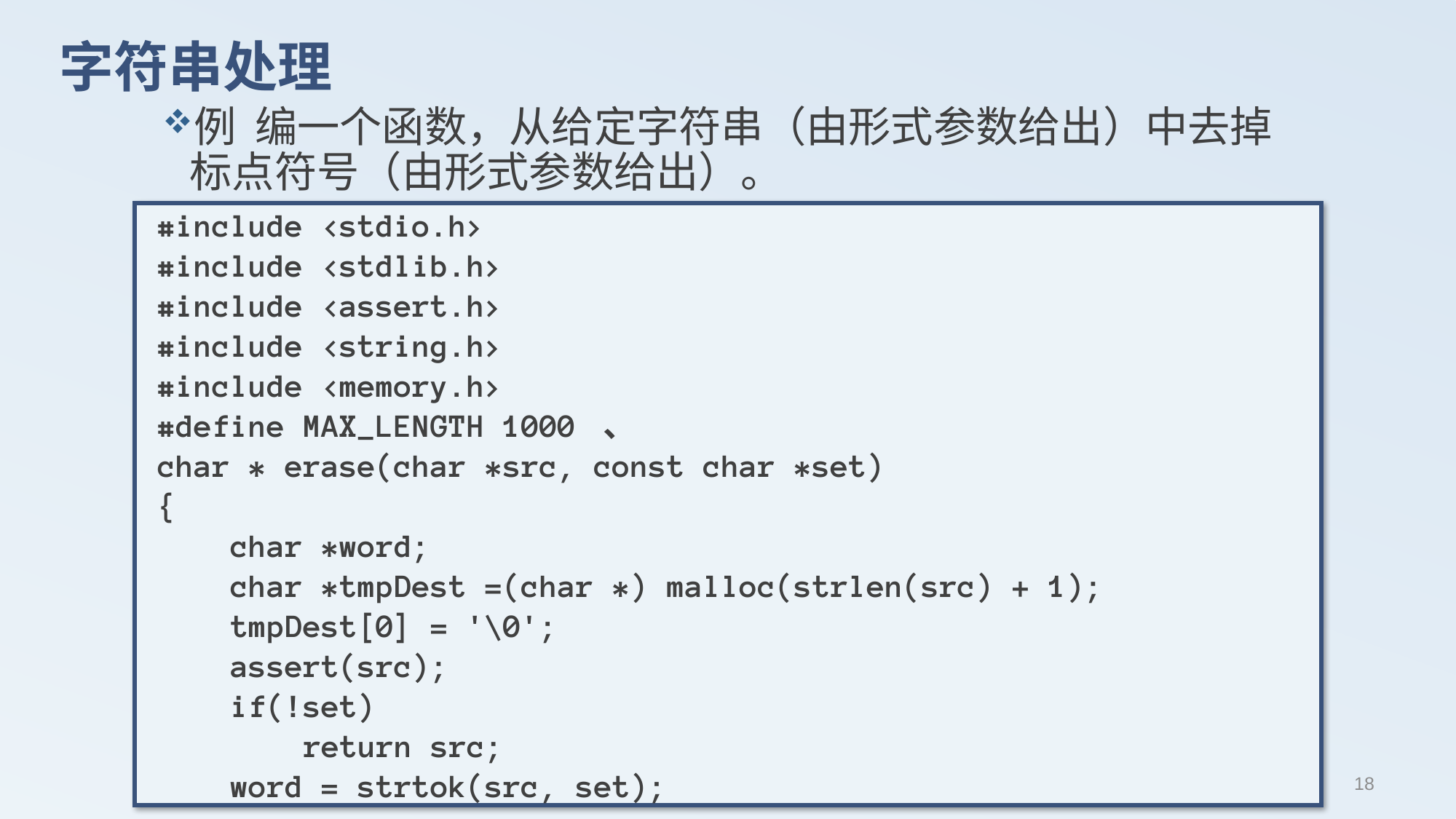

# 字符串处理
例  编一个函数，从给定字符串（由形式参数给出）中去掉标点符号（由形式参数给出）。
#include <stdio.h>
#include <stdlib.h>
#include <assert.h>
#include <string.h>
#include <memory.h>
#define MAX_LENGTH 1000 、
char * erase(char *src, const char *set)
{
    char *word;
    char *tmpDest =(char *) malloc(strlen(src) + 1);
    tmpDest[0] = '\0';
    assert(src);
    if(!set)
        return src;
    word = strtok(src, set);